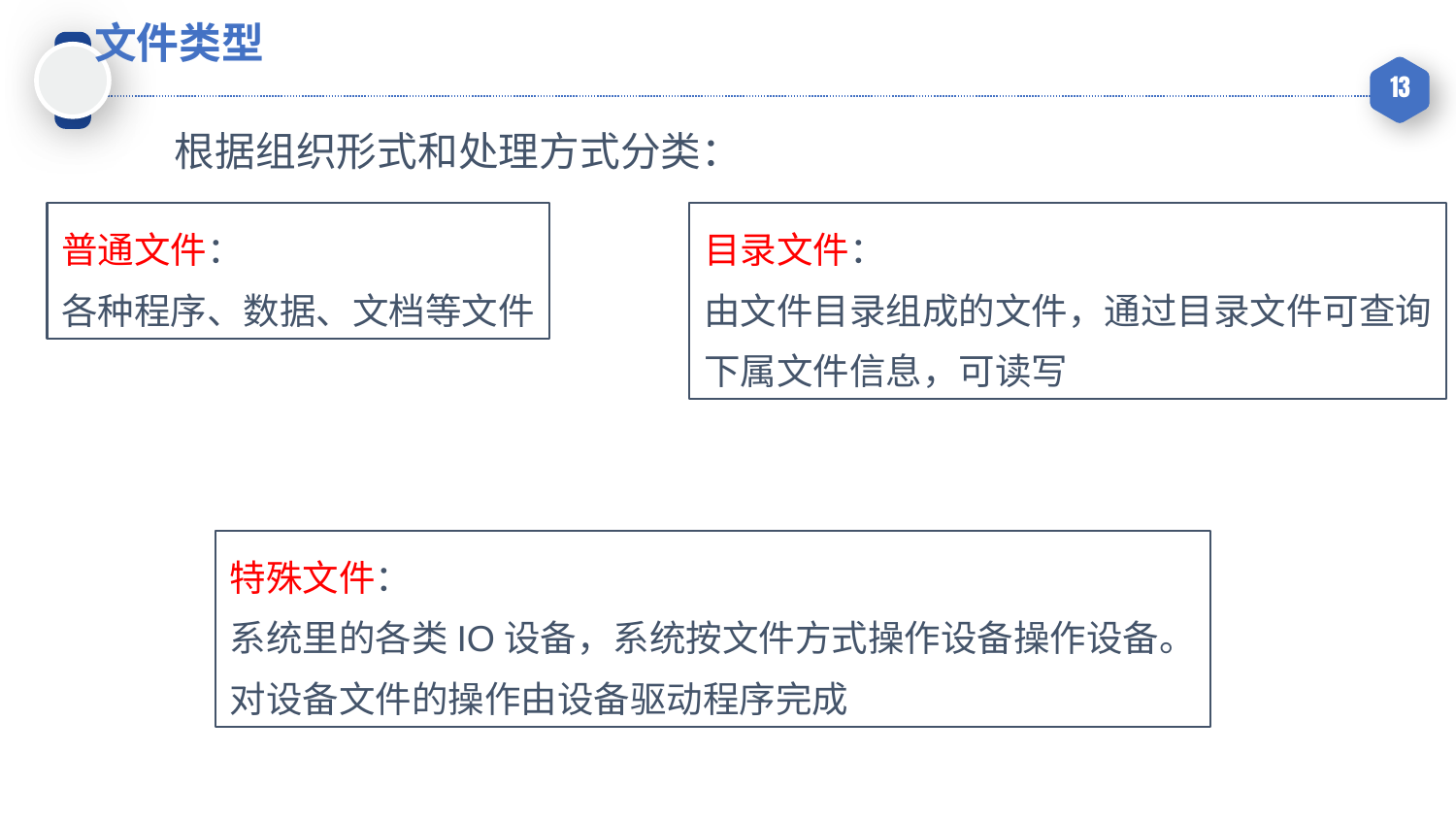

文件类型
根据组织形式和处理方式分类：
普通文件：
各种程序、数据、文档等文件
目录文件：
由文件目录组成的文件，通过目录文件可查询
下属文件信息，可读写
特殊文件：
系统里的各类IO设备，系统按文件方式操作设备操作设备。
对设备文件的操作由设备驱动程序完成